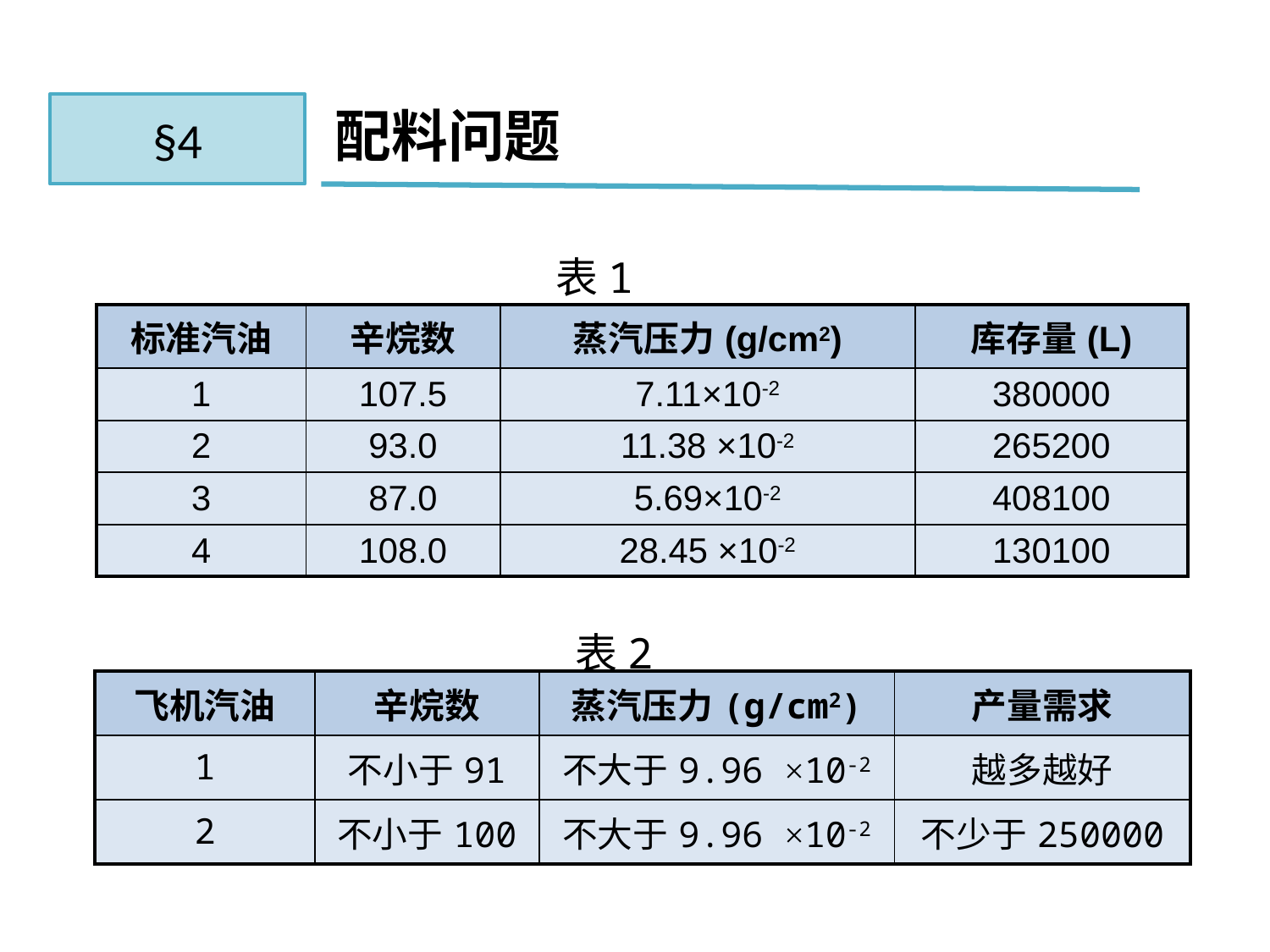

§4
配料问题
表1
| 标准汽油 | 辛烷数 | 蒸汽压力(g/cm2) | 库存量(L) |
| --- | --- | --- | --- |
| 1 | 107.5 | 7.11×10-2 | 380000 |
| 2 | 93.0 | 11.38 ×10-2 | 265200 |
| 3 | 87.0 | 5.69×10-2 | 408100 |
| 4 | 108.0 | 28.45 ×10-2 | 130100 |
表2
| 飞机汽油 | 辛烷数 | 蒸汽压力(g/cm2) | 产量需求 |
| --- | --- | --- | --- |
| 1 | 不小于91 | 不大于9.96 ×10-2 | 越多越好 |
| 2 | 不小于100 | 不大于9.96 ×10-2 | 不少于250000 |